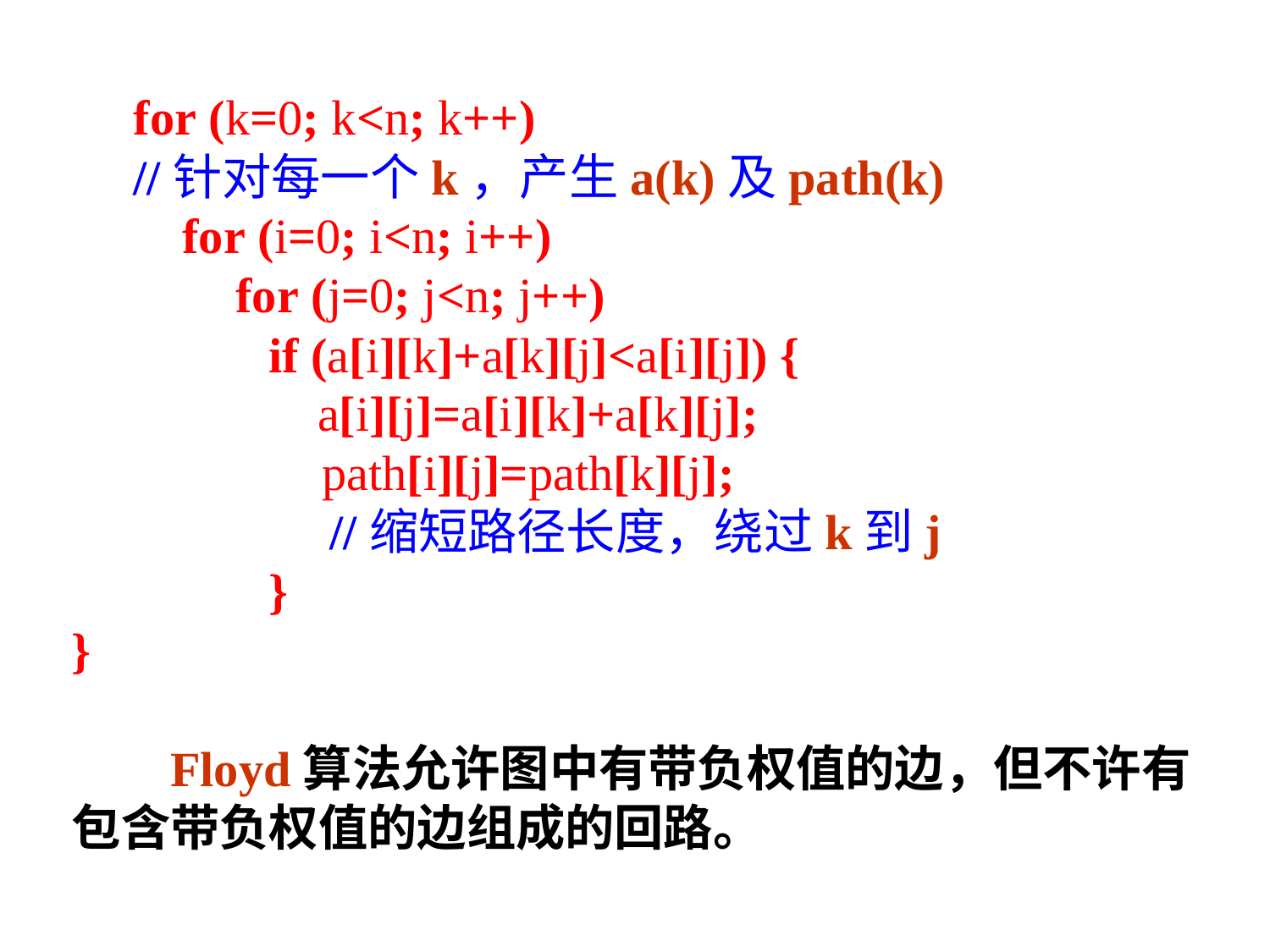

for (k=0; k<n; k++)
     //针对每一个k，产生a(k)及path(k)
         for (i=0; i<n; i++)
	   for (j=0; j<n; j++)
                if (a[i][k]+a[k][j]<a[i][j]) {
                    a[i][j]=a[i][k]+a[k][j];
	          path[i][j]=path[k][j];
                     //缩短路径长度，绕过k到j
                }
}

        Floyd算法允许图中有带负权值的边，但不许有包含带负权值的边组成的回路。
163